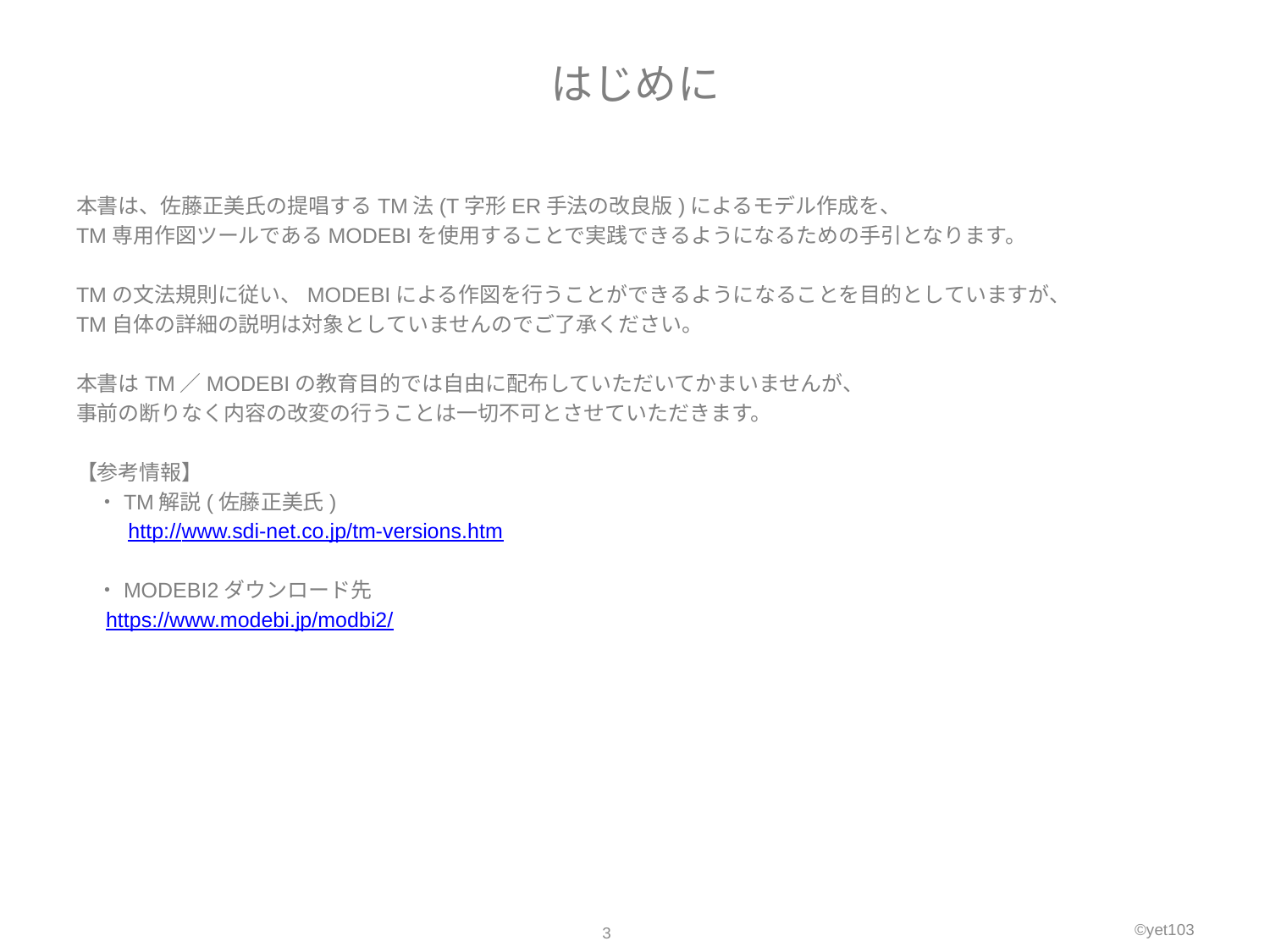

# はじめに
本書は、佐藤正美氏の提唱するTM法(T字形ER手法の改良版)によるモデル作成を、
TM専用作図ツールであるMODEBIを使用することで実践できるようになるための手引となります。

TMの文法規則に従い、MODEBIによる作図を行うことができるようになることを目的としていますが、
TM自体の詳細の説明は対象としていませんのでご了承ください。

本書はTM／MODEBIの教育目的では自由に配布していただいてかまいませんが、
事前の断りなく内容の改変の行うことは一切不可とさせていただきます。

【参考情報】
　・TM解説(佐藤正美氏)
　　 http://www.sdi-net.co.jp/tm-versions.htm

　・MODEBI2ダウンロード先
     https://www.modebi.jp/modbi2/

©yet103
3